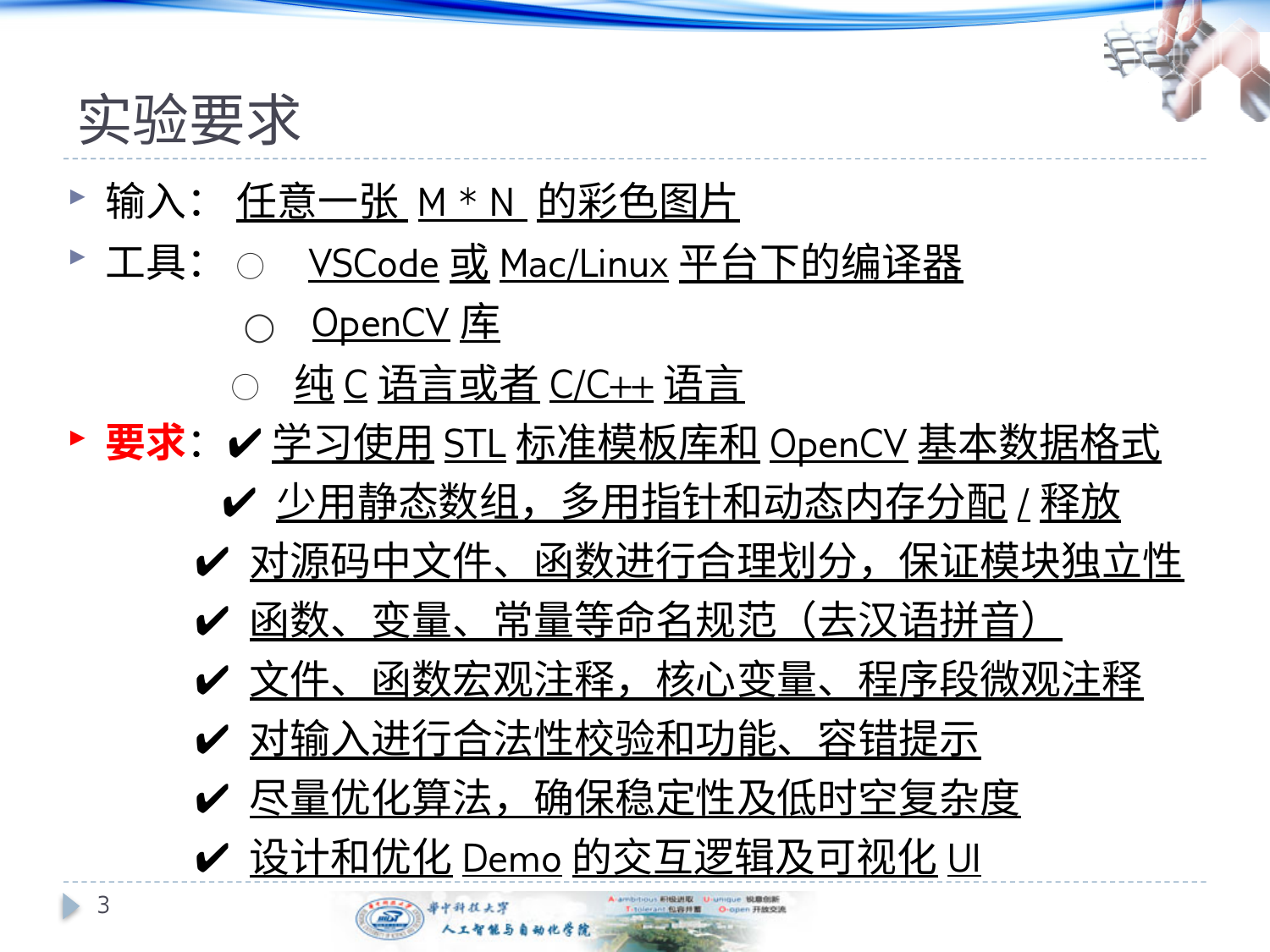

# 实验要求
输入： 任意一张 M * N 的彩色图片
工具： ◯    VSCode或Mac/Linux平台下的编译器
 	    ◯   OpenCV库
 	    ◯   纯C语言或者C/C++语言
要求：✔ 学习使用STL标准模板库和OpenCV基本数据格式
 	   ✔ 少用静态数组，多用指针和动态内存分配/释放
              ✔ 对源码中文件、函数进行合理划分，保证模块独立性
              ✔ 函数、变量、常量等命名规范（去汉语拼音）
              ✔ 文件、函数宏观注释，核心变量、程序段微观注释
              ✔ 对输入进行合法性校验和功能、容错提示
              ✔ 尽量优化算法，确保稳定性及低时空复杂度
              ✔ 设计和优化Demo的交互逻辑及可视化UI
3